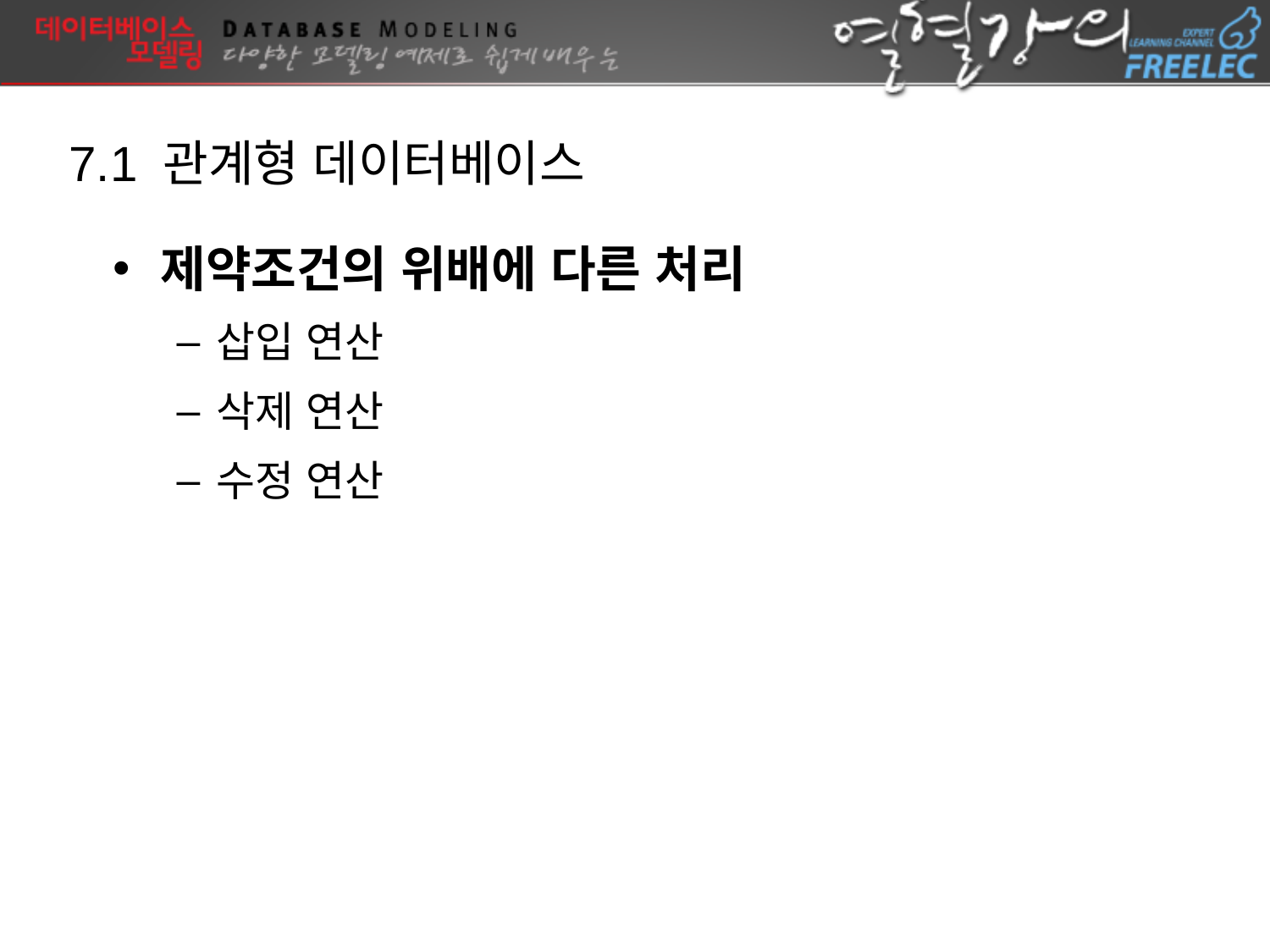

7.1 관계형 데이터베이스
제약조건의 위배에 다른 처리
삽입 연산
삭제 연산
수정 연산